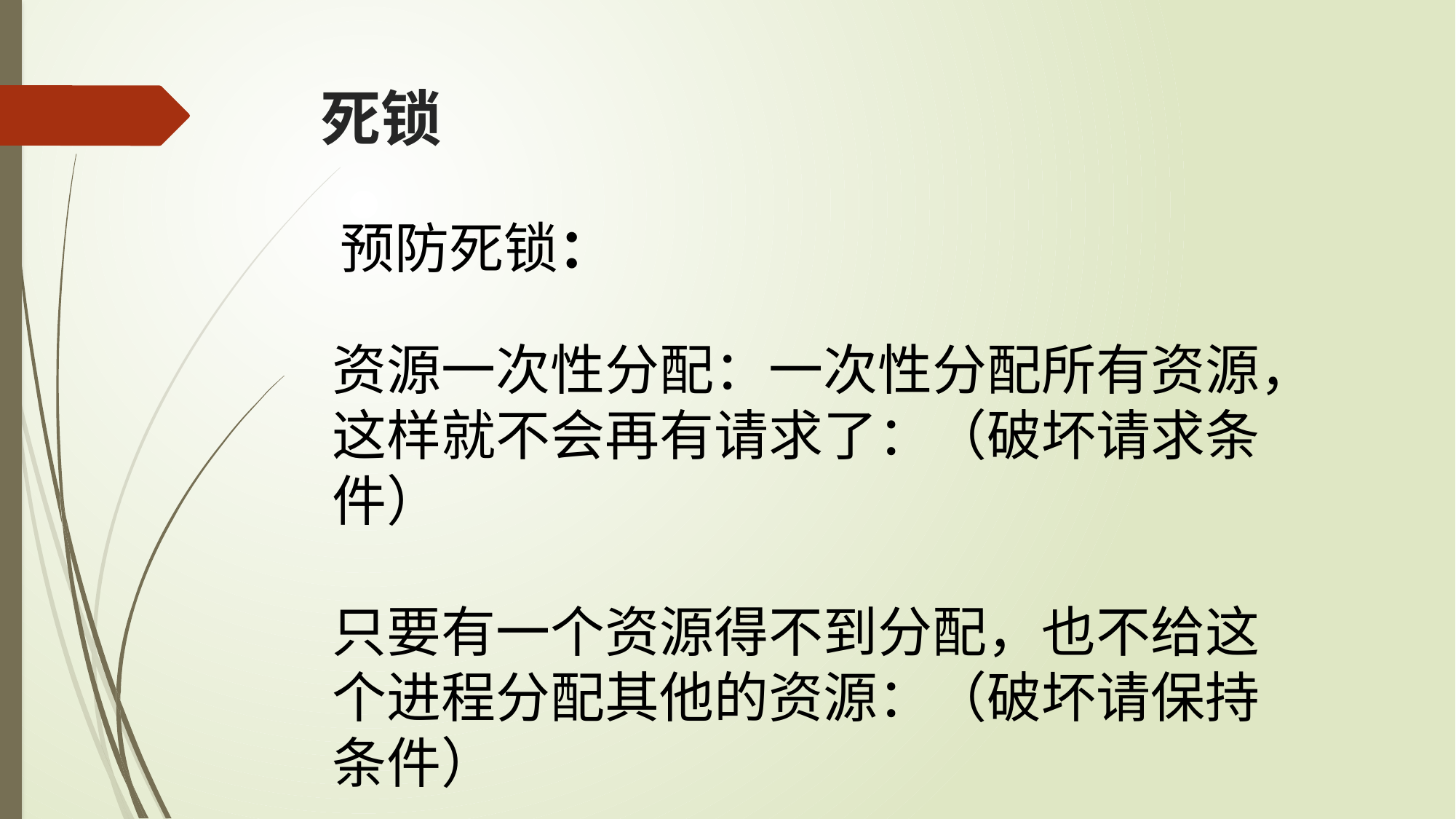

# 死锁
预防死锁：
资源一次性分配：一次性分配所有资源，这样就不会再有请求了：（破坏请求条件）

只要有一个资源得不到分配，也不给这个进程分配其他的资源：（破坏请保持条件）